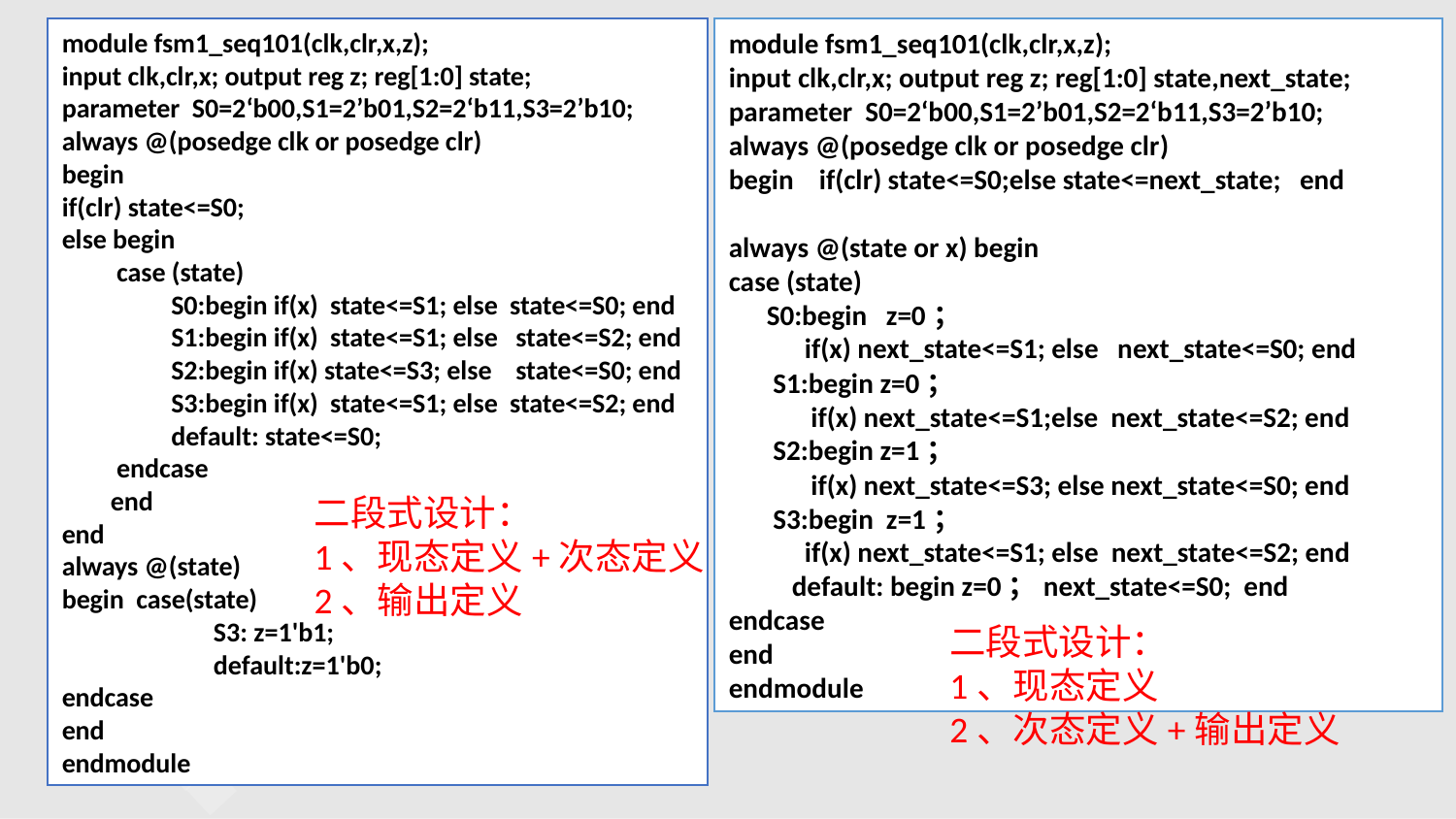

module fsm1_seq101(clk,clr,x,z);
input clk,clr,x; output reg z; reg[1:0] state;
parameter  S0=2‘b00,S1=2’b01,S2=2‘b11,S3=2’b10;
always @(posedge clk or posedge clr)
begin
if(clr) state<=S0;
else begin
case (state)
S0:begin if(x)  state<=S1; else  state<=S0; end
S1:begin if(x)  state<=S1; else   state<=S2; end
S2:begin if(x) state<=S3; else    state<=S0; end
S3:begin if(x)  state<=S1; else  state<=S2; end
default: state<=S0;
endcase
        end
end
always @(state)
begin  case(state)
	 S3: z=1'b1;
	 default:z=1'b0;
endcase
end
endmodule
module fsm1_seq101(clk,clr,x,z);
input clk,clr,x; output reg z; reg[1:0] state,next_state;
parameter  S0=2‘b00,S1=2’b01,S2=2‘b11,S3=2’b10;
always @(posedge clk or posedge clr)
begin    if(clr) state<=S0;else state<=next_state;   end

always @(state or x) begin
case (state)
      S0:begin   z=0；
            if(x) next_state<=S1; else   next_state<=S0; end
       S1:begin z=0；
             if(x) next_state<=S1;else  next_state<=S2; end
       S2:begin z=1；
             if(x) next_state<=S3; else next_state<=S0; end
       S3:begin  z=1；
            if(x) next_state<=S1; else  next_state<=S2; end
          default: begin z=0；next_state<=S0;  end
endcase
end
endmodule
二段式设计：
1、现态定义+次态定义
2、输出定义
二段式设计：
1、现态定义
2、次态定义+输出定义